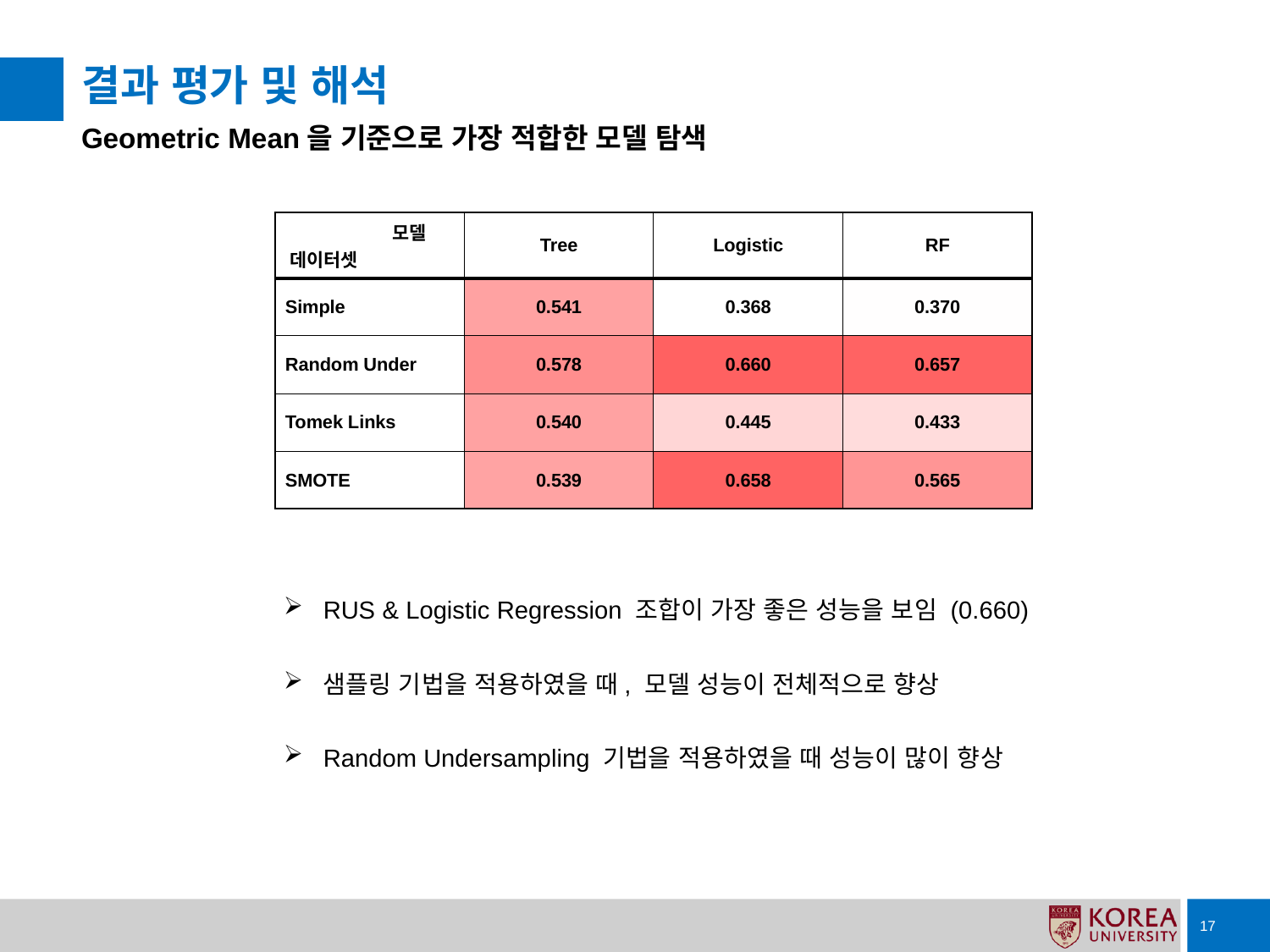

# 결과 평가 및 해석
Geometric Mean을 기준으로 가장 적합한 모델 탐색
| 모델 데이터셋 | Tree | Logistic | RF |
| --- | --- | --- | --- |
| Simple | 0.541 | 0.368 | 0.370 |
| Random Under | 0.578 | 0.660 | 0.657 |
| Tomek Links | 0.540 | 0.445 | 0.433 |
| SMOTE | 0.539 | 0.658 | 0.565 |
RUS & Logistic Regression 조합이 가장 좋은 성능을 보임 (0.660)
샘플링 기법을 적용하였을 때, 모델 성능이 전체적으로 향상
Random Undersampling 기법을 적용하였을 때 성능이 많이 향상